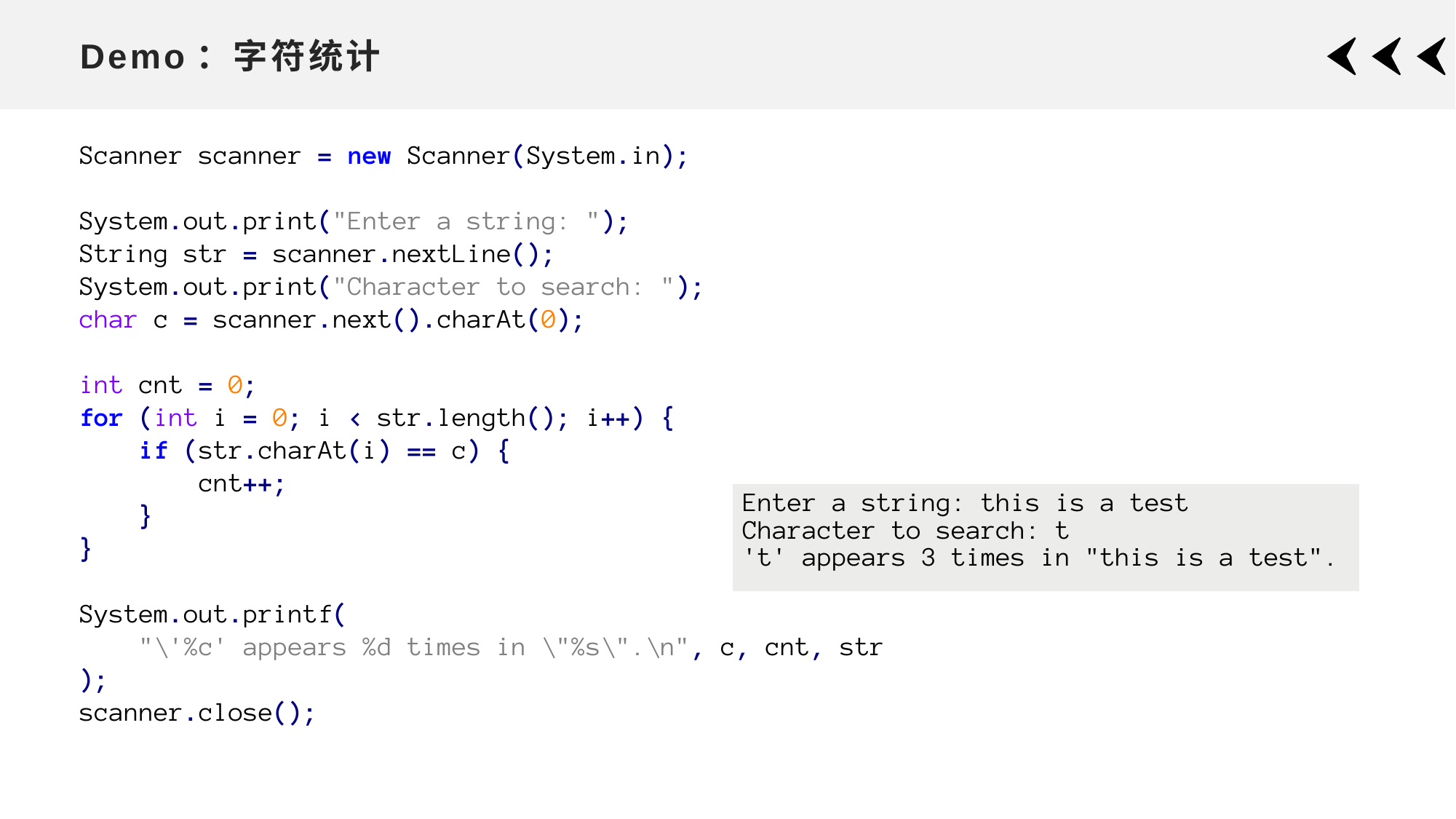

# Demo：字符统计
Scanner scanner = new Scanner(System.in);

System.out.print("Enter a string: ");
String str = scanner.nextLine();
System.out.print("Character to search: ");
char c = scanner.next().charAt(0);

int cnt = 0;
for (int i = 0; i < str.length(); i++) {
    if (str.charAt(i) == c) {
        cnt++;
    }
}

System.out.printf(
    "\'%c' appears %d times in \"%s\".\n", c, cnt, str
);
scanner.close();
| Enter a string: this is a test Character to search: t 't' appears 3 times in "this is a test". |
| --- |